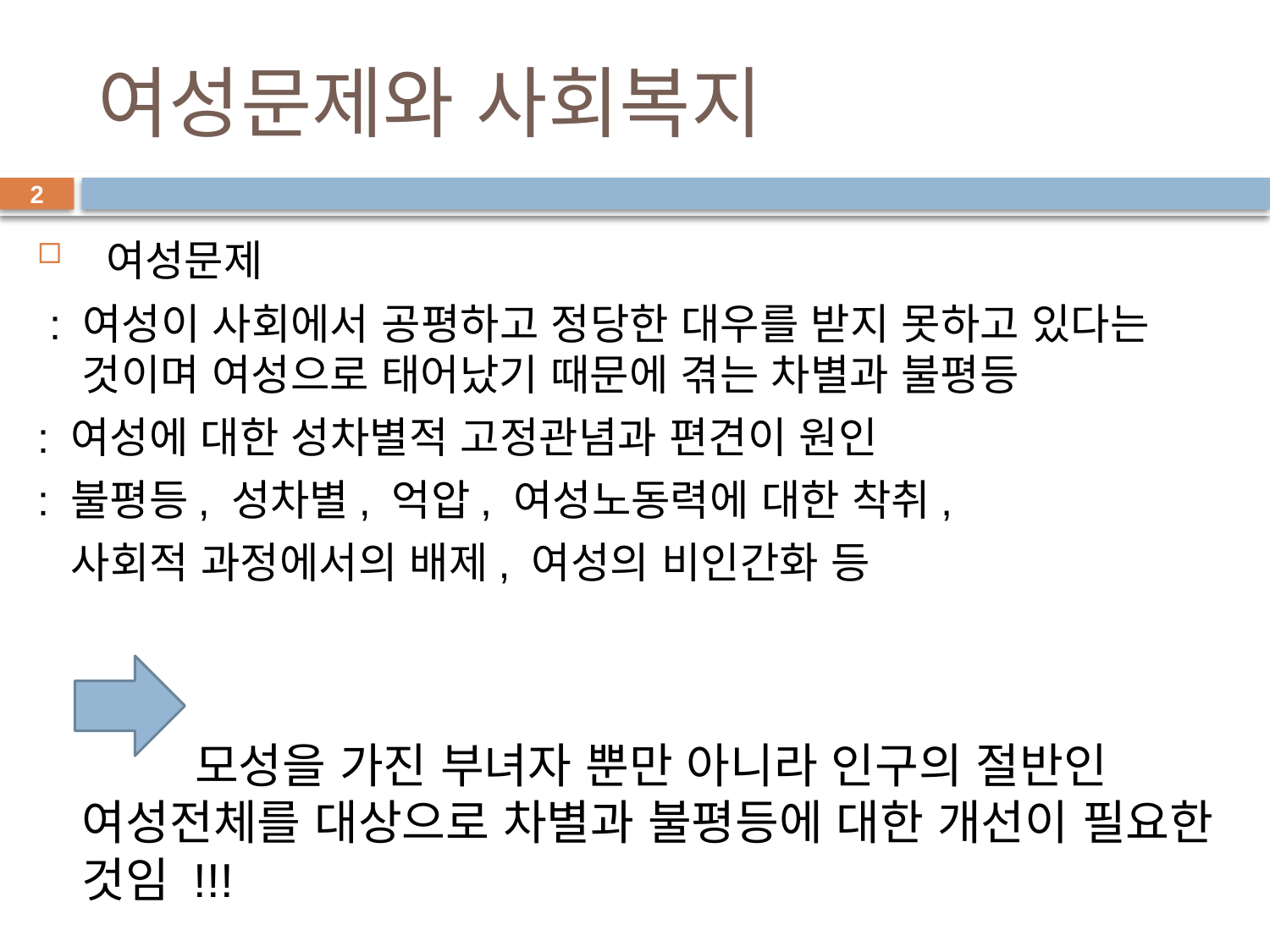

# 여성문제와 사회복지
2
 여성문제
 : 여성이 사회에서 공평하고 정당한 대우를 받지 못하고 있다는 것이며 여성으로 태어났기 때문에 겪는 차별과 불평등
: 여성에 대한 성차별적 고정관념과 편견이 원인
: 불평등, 성차별, 억압, 여성노동력에 대한 착취,
  사회적 과정에서의 배제, 여성의 비인간화 등

           모성을 가진 부녀자 뿐만 아니라 인구의 절반인 여성전체를 대상으로 차별과 불평등에 대한 개선이 필요한 것임 !!!